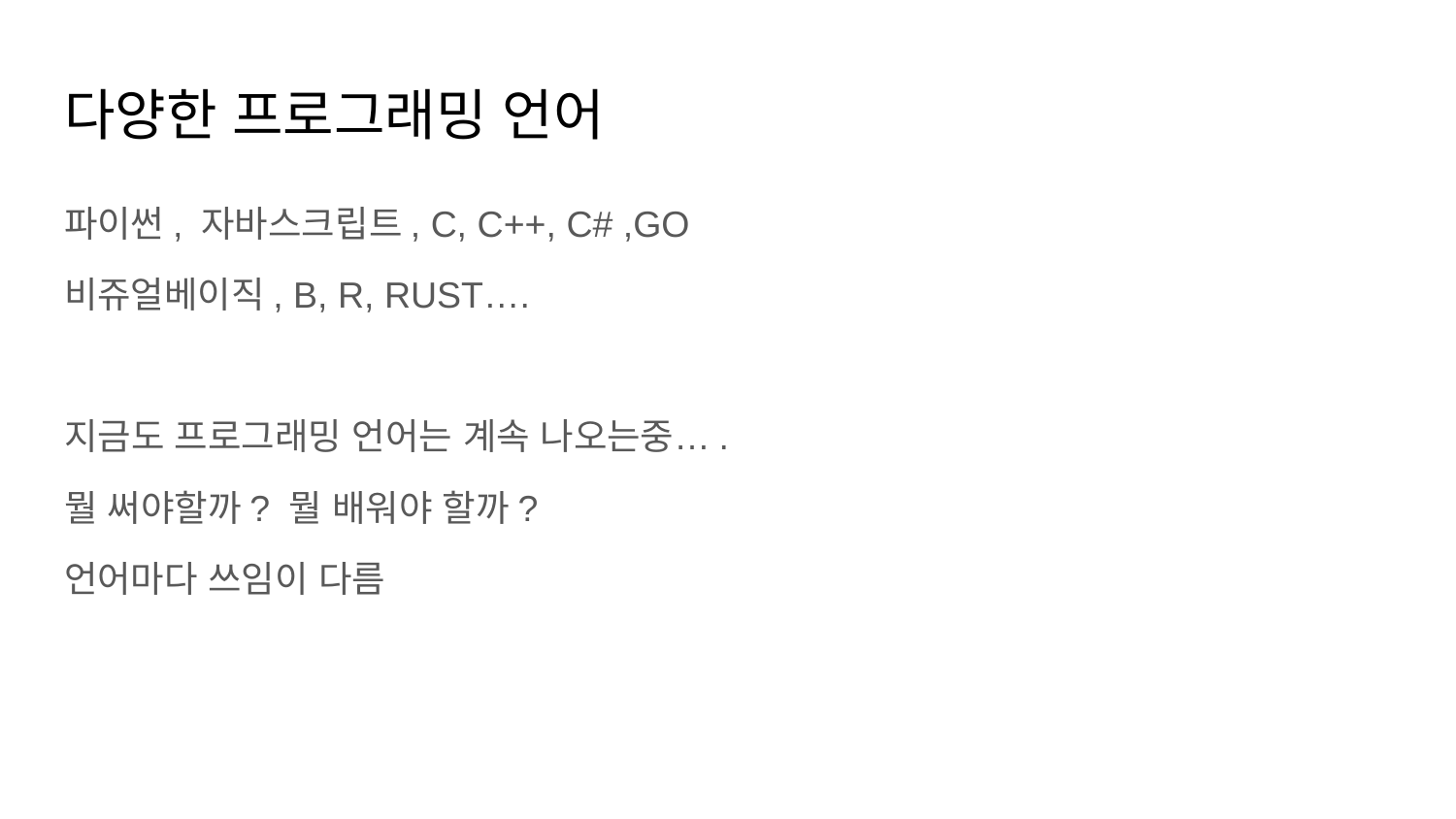

# 다양한 프로그래밍 언어
파이썬, 자바스크립트, C, C++, C# ,GO
비쥬얼베이직, B, R, RUST….

지금도 프로그래밍 언어는 계속 나오는중….
뭘 써야할까? 뭘 배워야 할까?
언어마다 쓰임이 다름